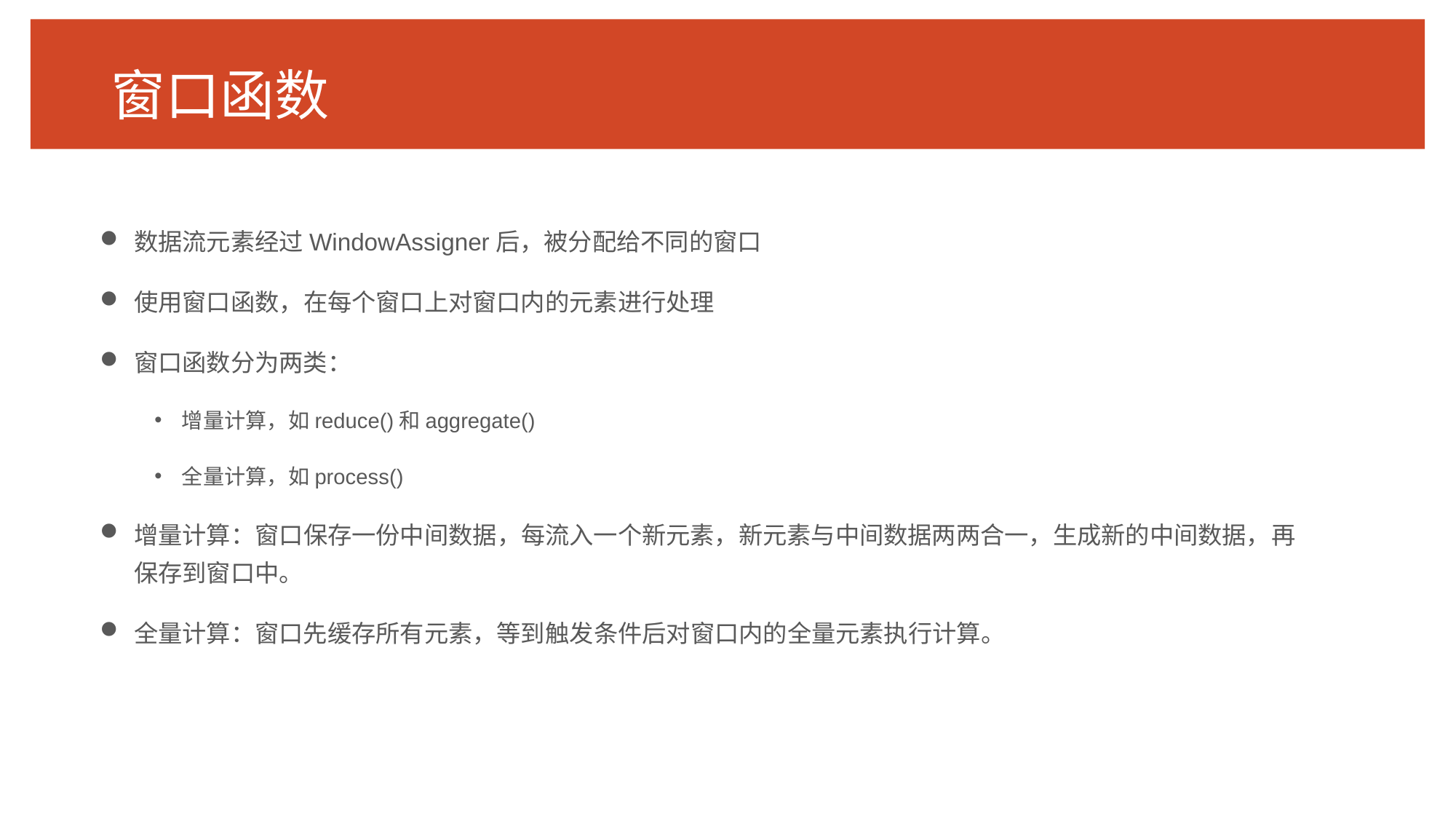

# 窗口函数
数据流元素经过WindowAssigner后，被分配给不同的窗口
使用窗口函数，在每个窗口上对窗口内的元素进行处理
窗口函数分为两类：
增量计算，如reduce()和aggregate()
全量计算，如process()
增量计算：窗口保存一份中间数据，每流入一个新元素，新元素与中间数据两两合一，生成新的中间数据，再保存到窗口中。
全量计算：窗口先缓存所有元素，等到触发条件后对窗口内的全量元素执行计算。